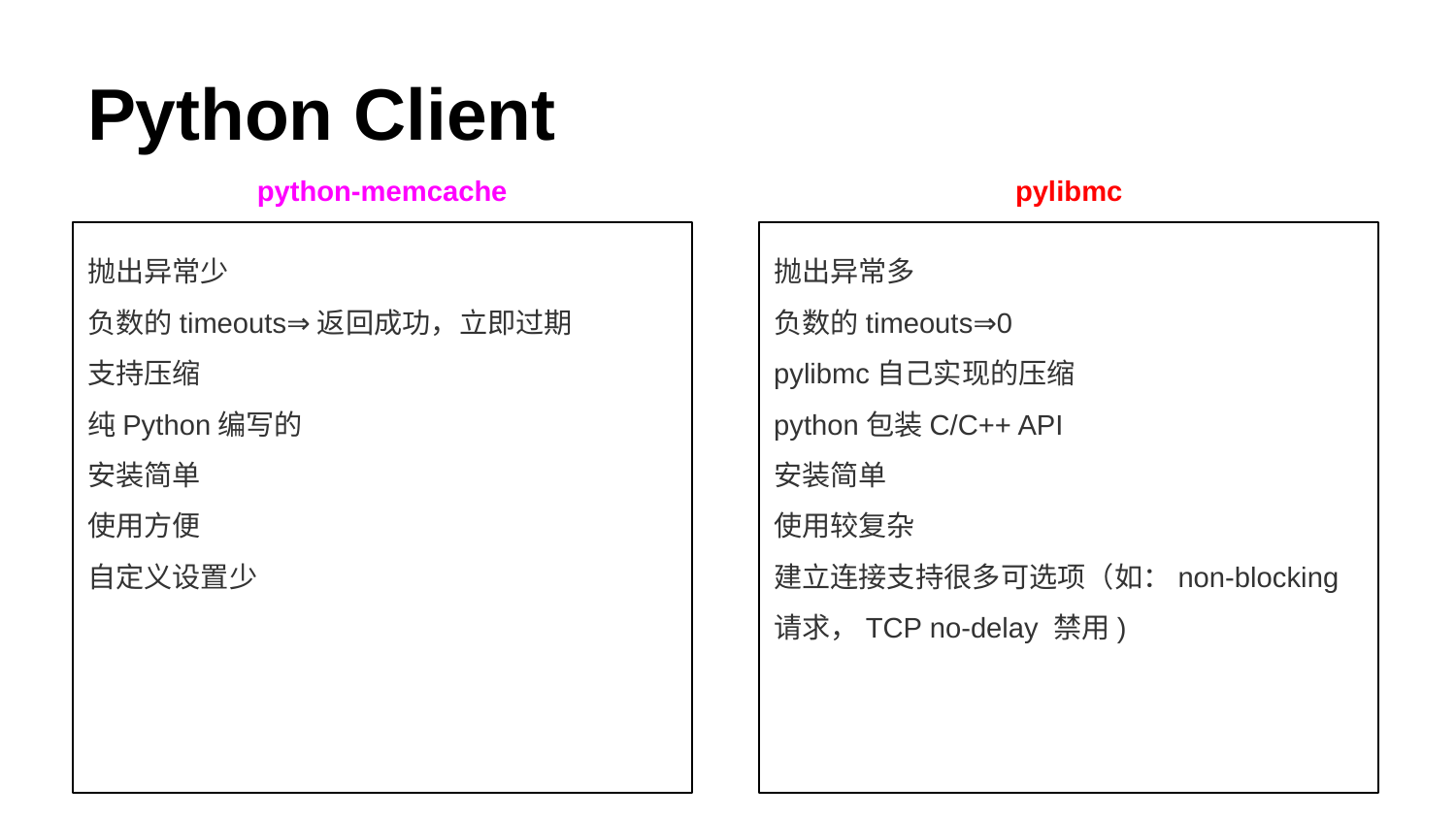

# Python Client
python-memcache
pylibmc
抛出异常多
负数的timeouts⇒0
pylibmc自己实现的压缩
python包装C/C++ API
安装简单
使用较复杂
建立连接支持很多可选项（如：non-blocking 请求，TCP no-delay 禁用)

抛出异常少
负数的timeouts⇒返回成功，立即过期
支持压缩
纯Python编写的
安装简单
使用方便
自定义设置少